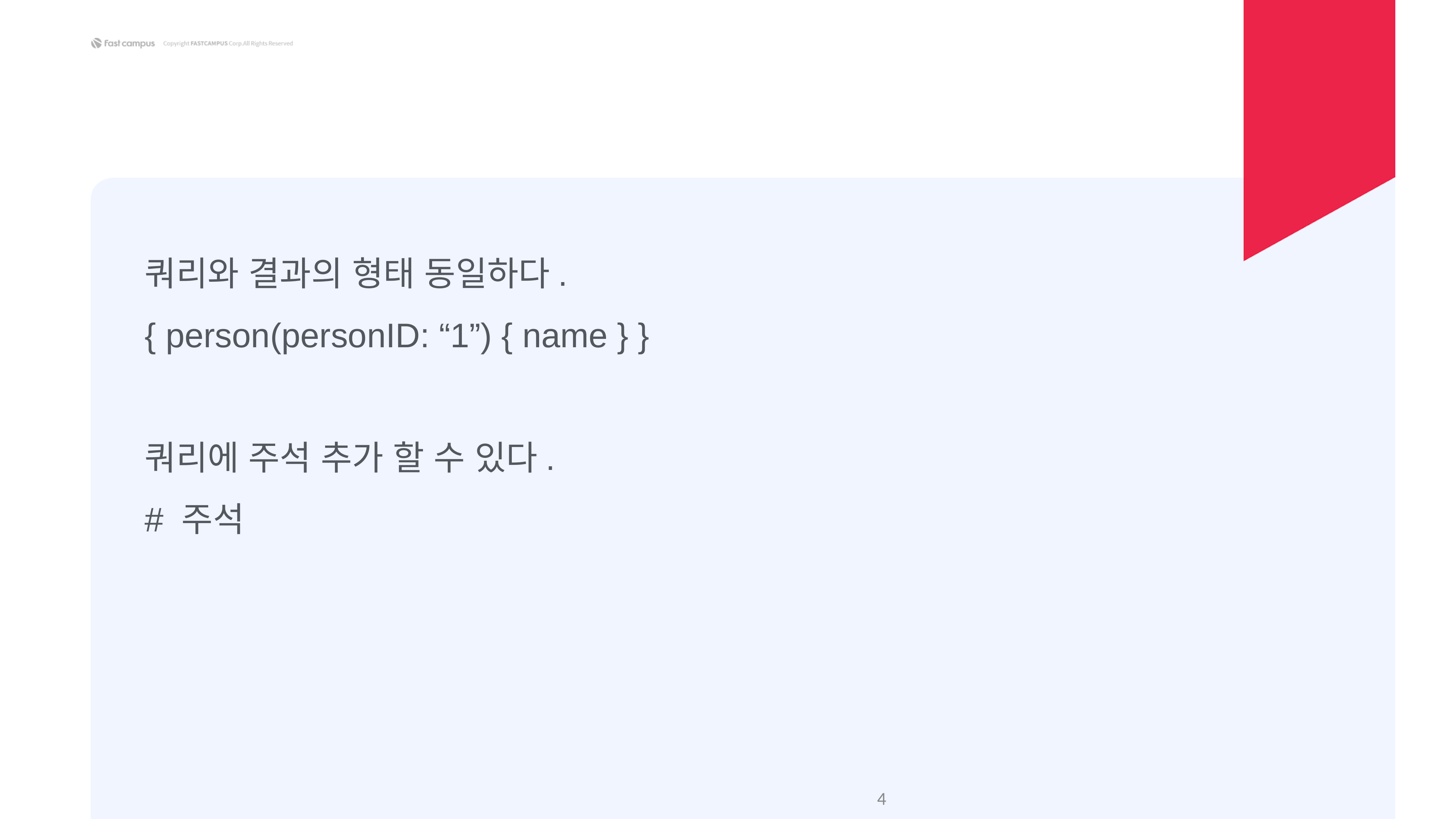

쿼리와 결과의 형태 동일하다.
{ person(personID: “1”) { name } }

쿼리에 주석 추가 할 수 있다.
# 주석
4